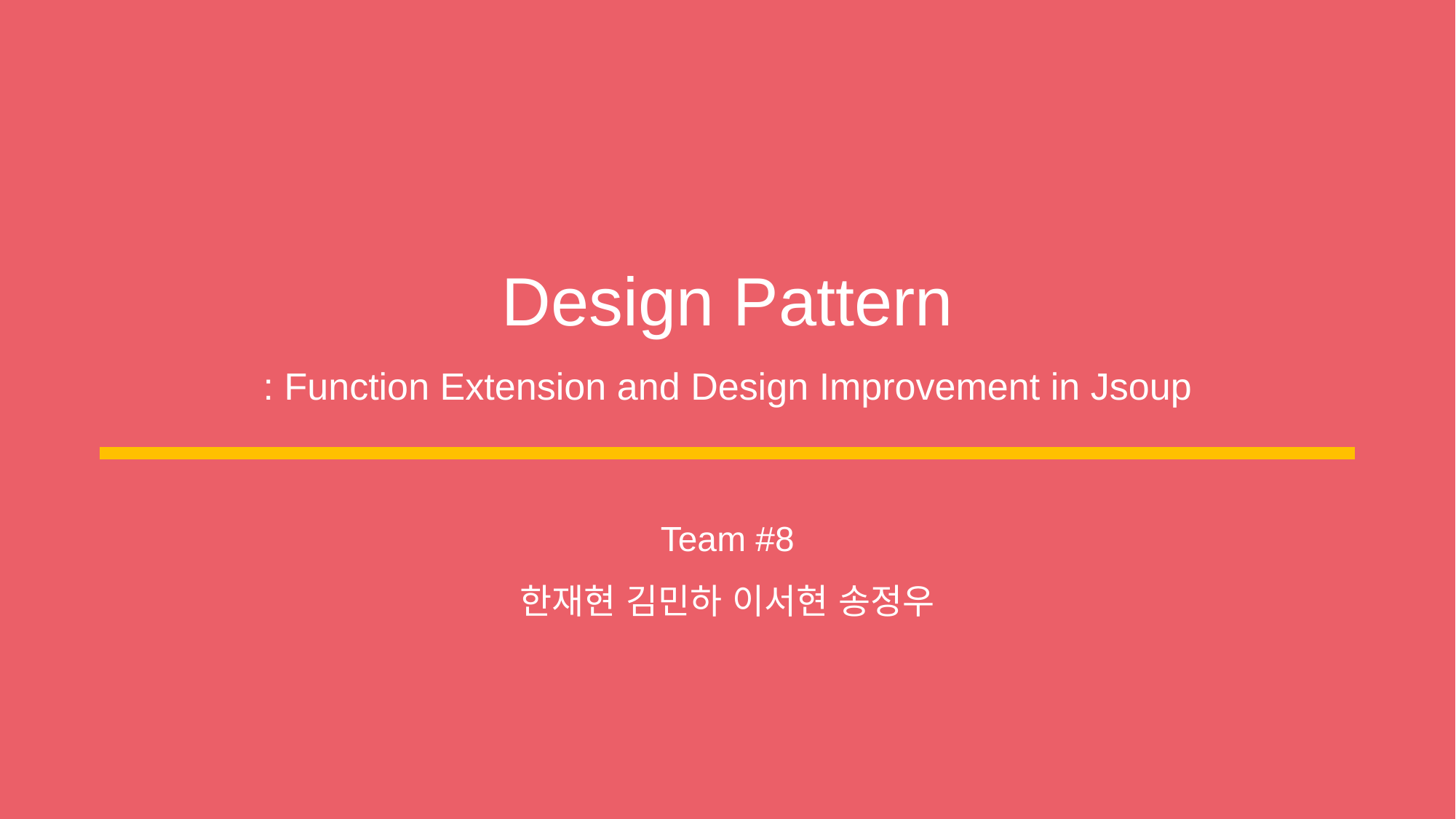

Design Pattern
: Function Extension and Design Improvement in Jsoup
Team #8
한재현 김민하 이서현 송정우